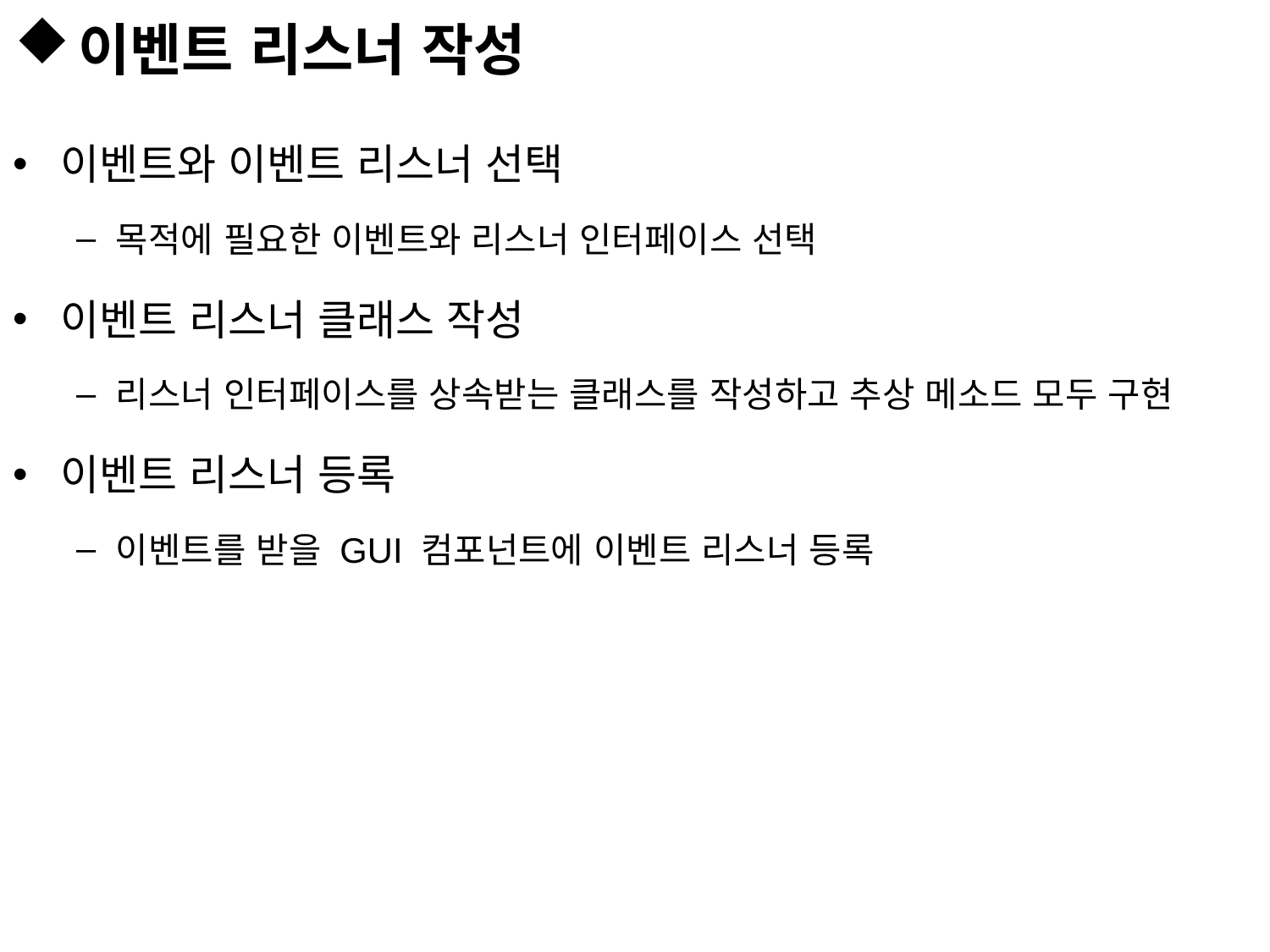

# 이벤트 리스너 작성
이벤트와 이벤트 리스너 선택
목적에 필요한 이벤트와 리스너 인터페이스 선택
이벤트 리스너 클래스 작성
리스너 인터페이스를 상속받는 클래스를 작성하고 추상 메소드 모두 구현
이벤트 리스너 등록
이벤트를 받을 GUI 컴포넌트에 이벤트 리스너 등록